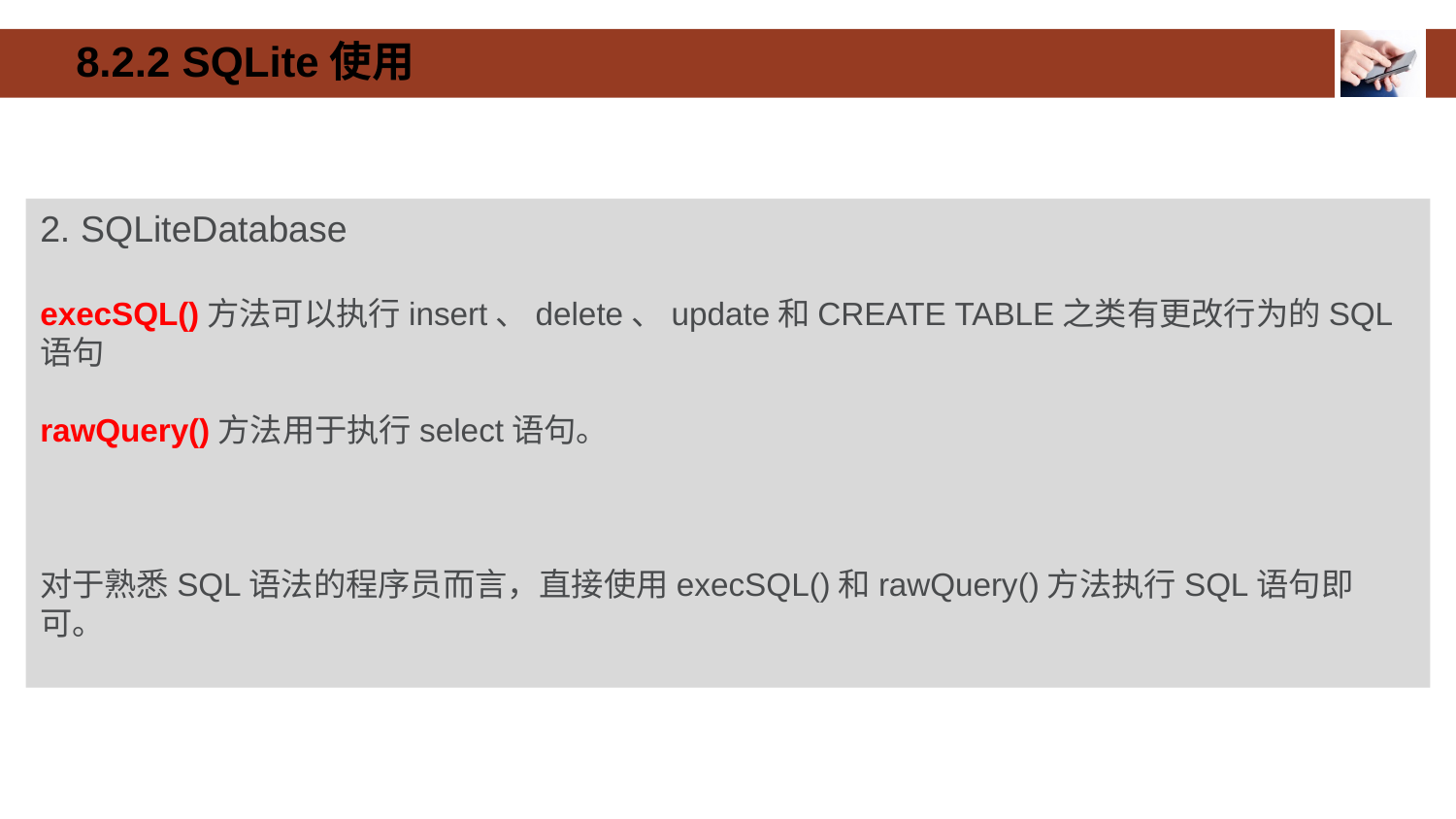

# 8.2.2 SQLite使用
2. SQLiteDatabase

execSQL()方法可以执行insert、delete、update和CREATE TABLE之类有更改行为的SQL语句

rawQuery()方法用于执行select语句。

对于熟悉SQL语法的程序员而言，直接使用execSQL()和rawQuery()方法执行SQL语句即可。